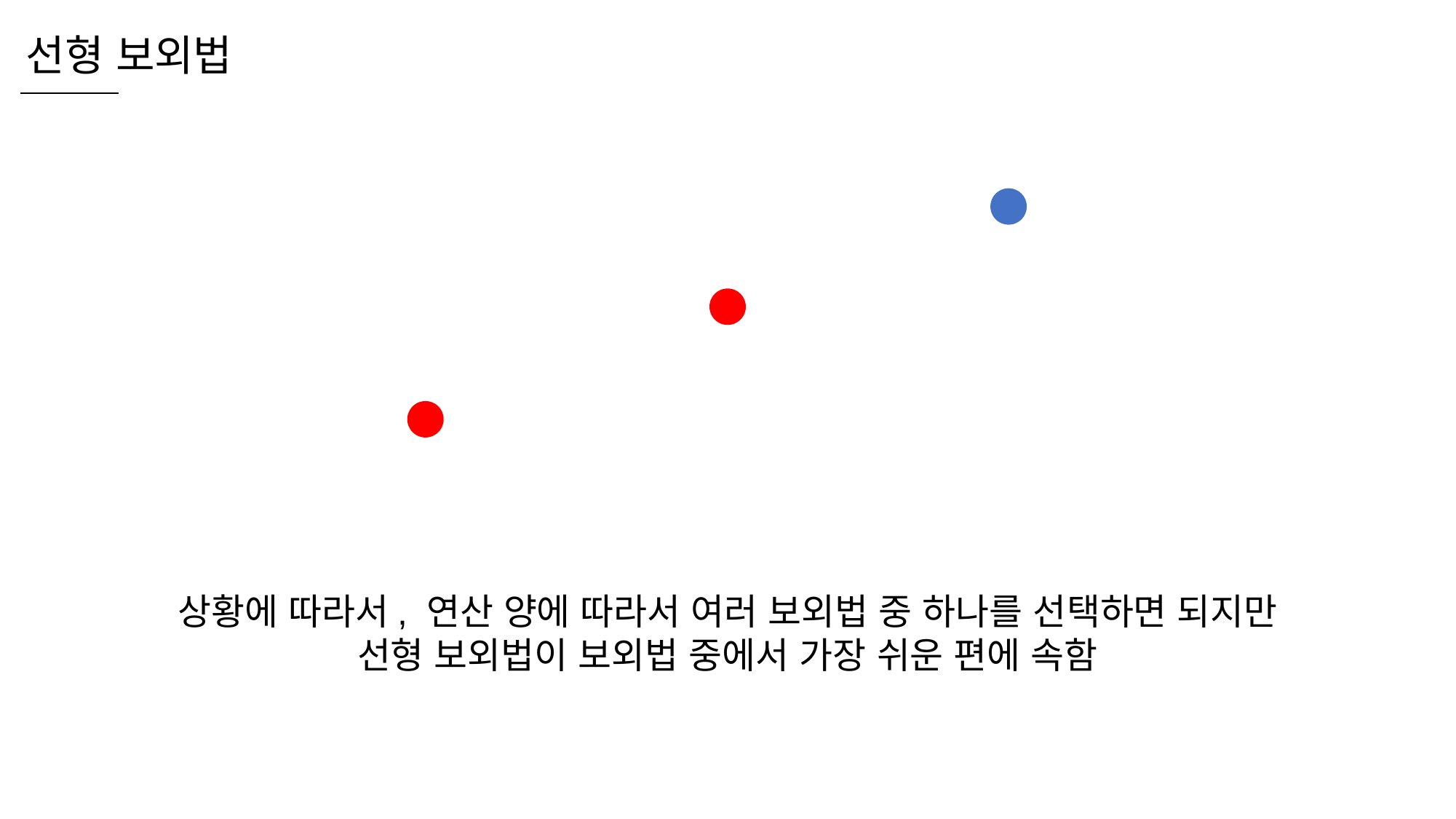

선형 보외법

상황에 따라서, 연산 양에 따라서 여러 보외법 중 하나를 선택하면 되지만
선형 보외법이 보외법 중에서 가장 쉬운 편에 속함